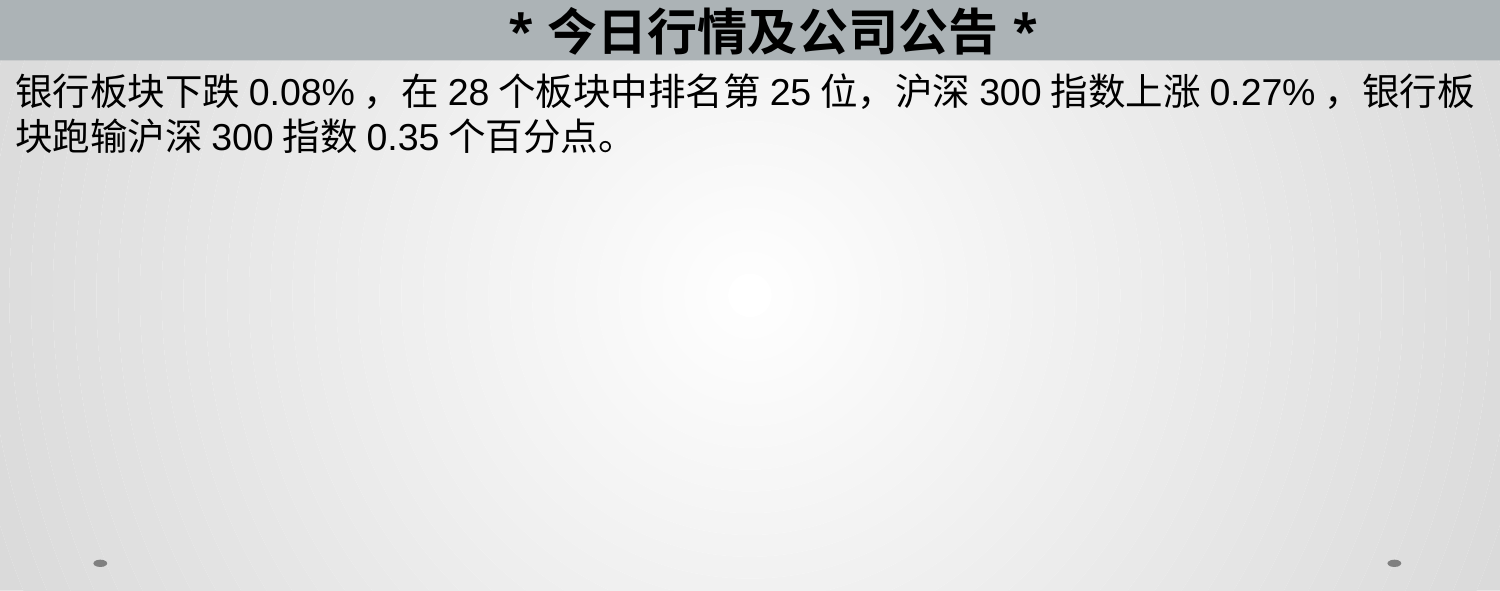

*今日行情及公司公告*
银行板块下跌0.08%，在28个板块中排名第25位，沪深300指数上涨0.27%，银行板块跑输沪深300指数0.35个百分点。